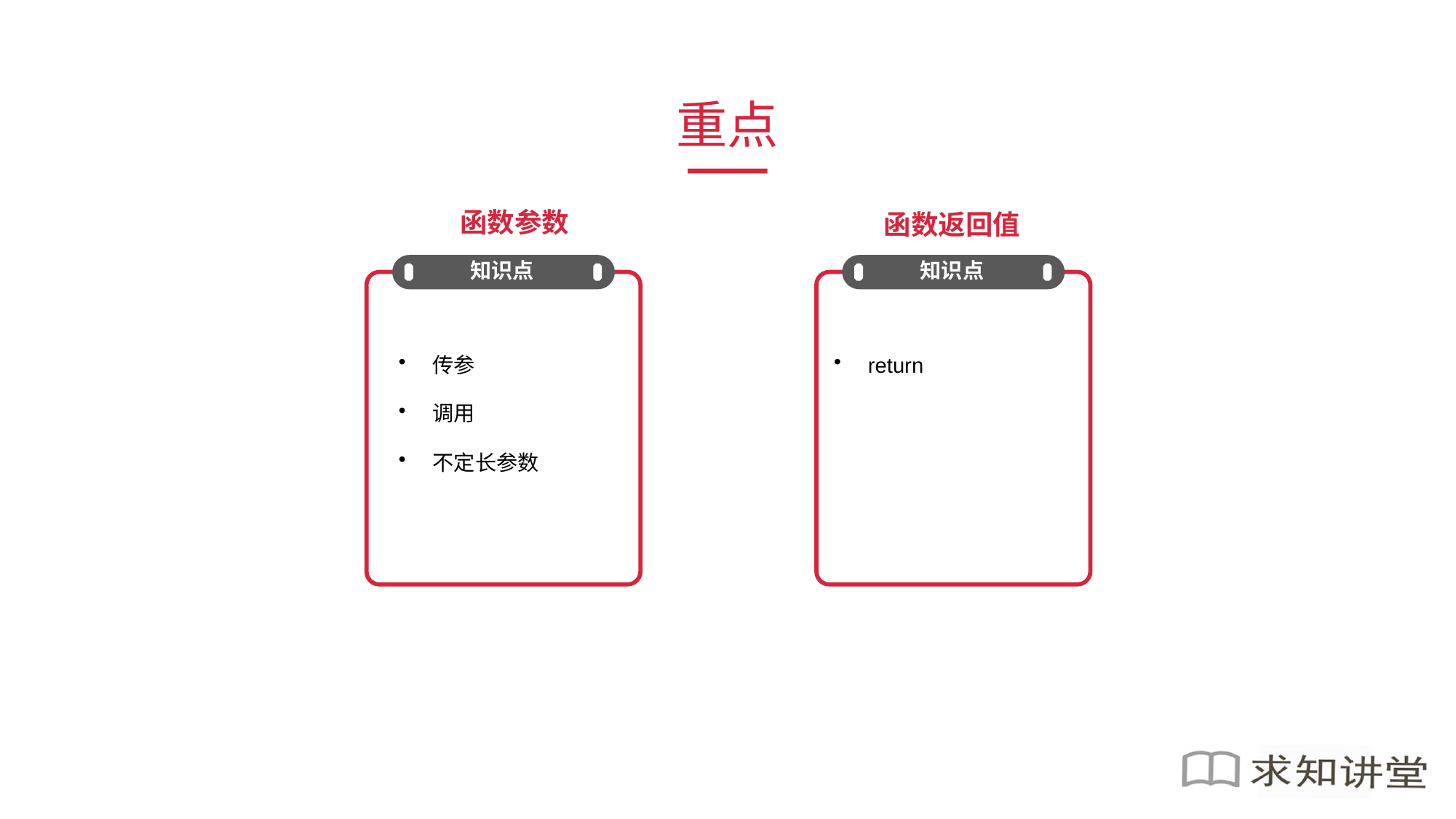

# 重点

函数参数
函数返回值
知识点

知识点

传参
调用
不定长参数
return